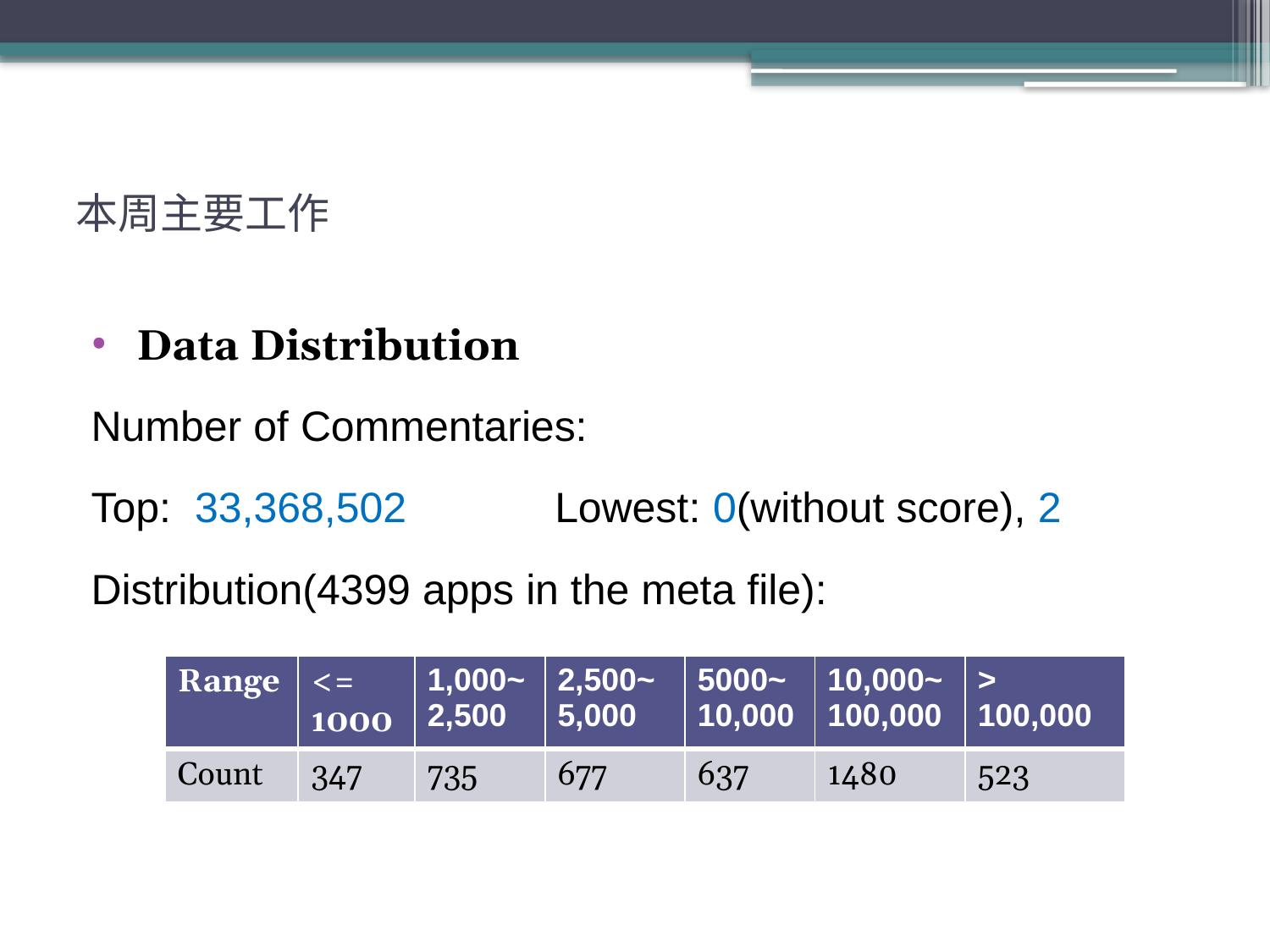

# 本周主要工作
 Data Distribution
Number of Commentaries:
Top:  33,368,502 	       Lowest: 0(without score), 2
Distribution(4399 apps in the meta file):
| Range | <= 1000 | 1,000~2,500 | 2,500~ 5,000 | 5000~10,000 | 10,000~100,000 | > 100,000 |
| --- | --- | --- | --- | --- | --- | --- |
| Count | 347 | 735 | 677 | 637 | 1480 | 523 |